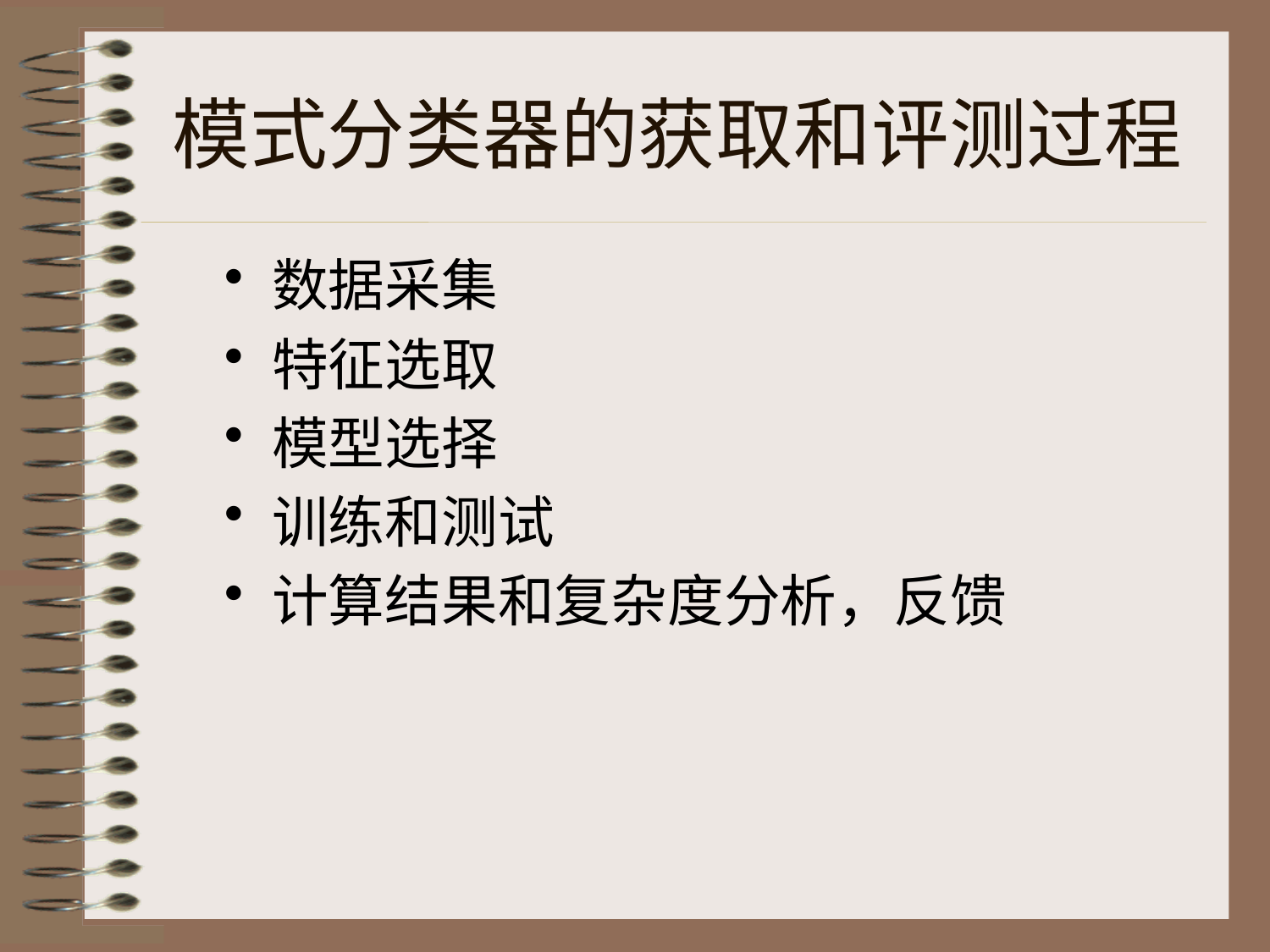

# 模式分类器的获取和评测过程
数据采集
特征选取
模型选择
训练和测试
计算结果和复杂度分析，反馈